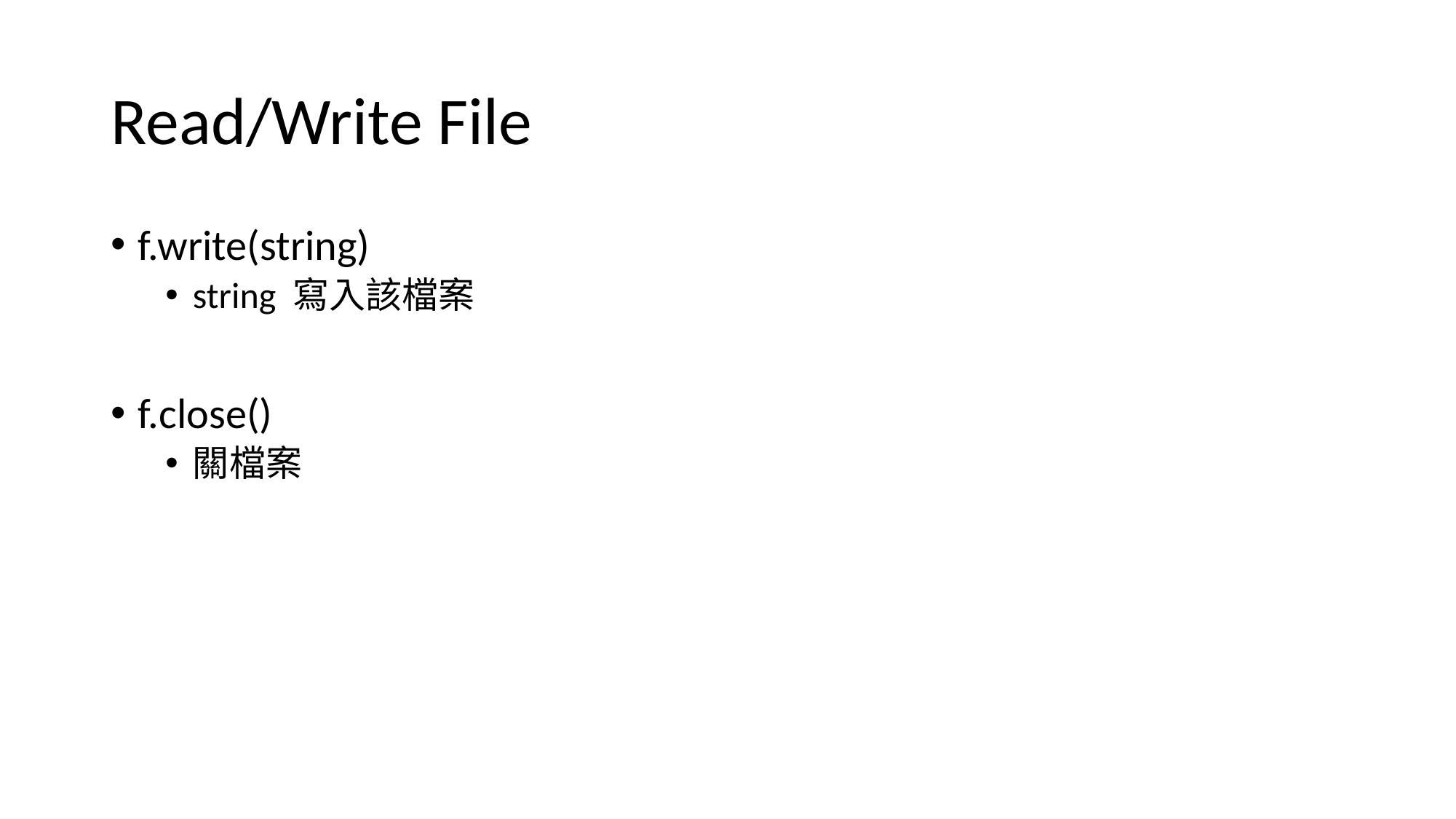

# Read/Write File
f.write(string)
string 寫入該檔案

f.close()
關檔案